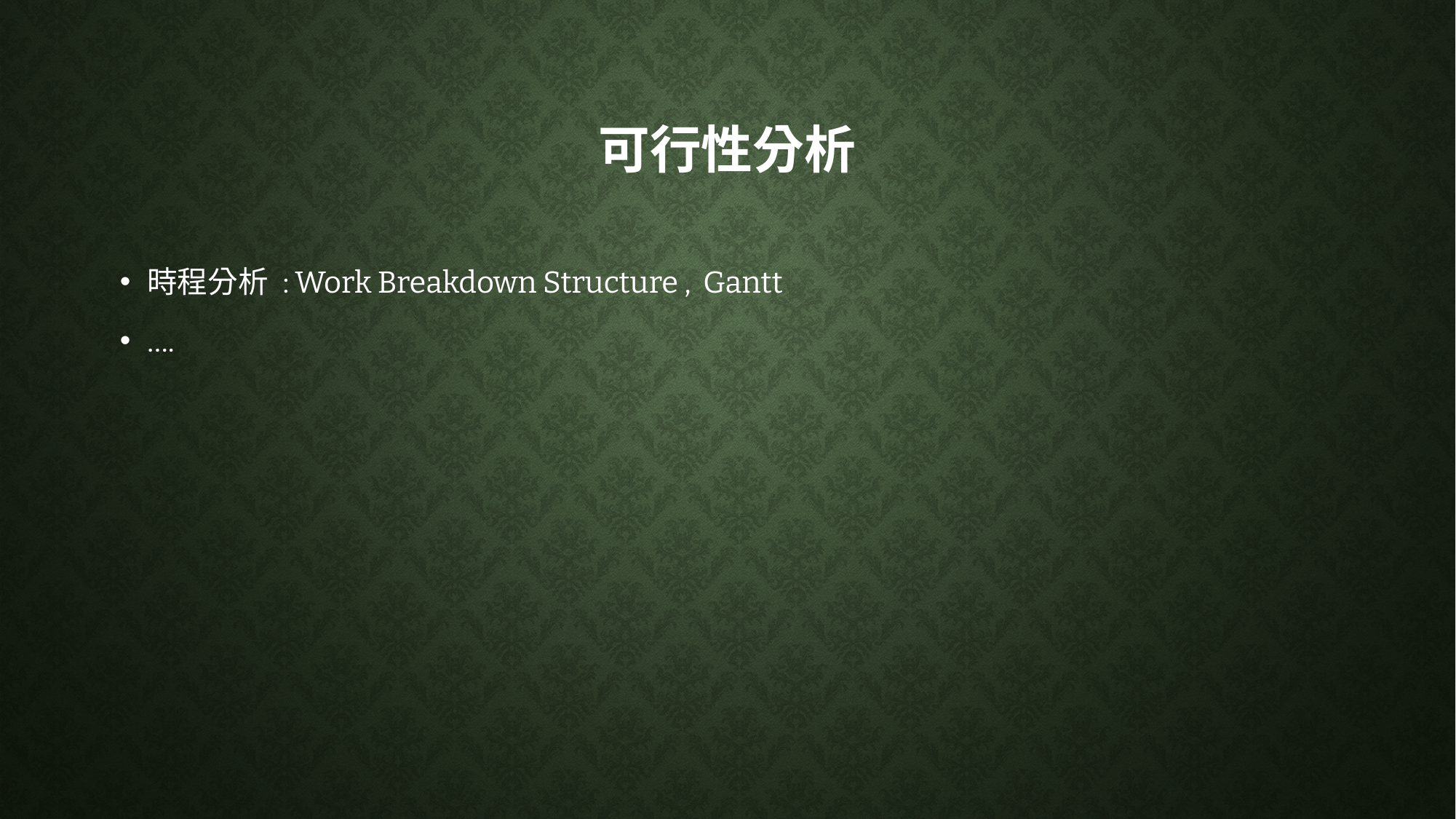

# 可行性分析
時程分析 : Work Breakdown Structure ,  Gantt
….